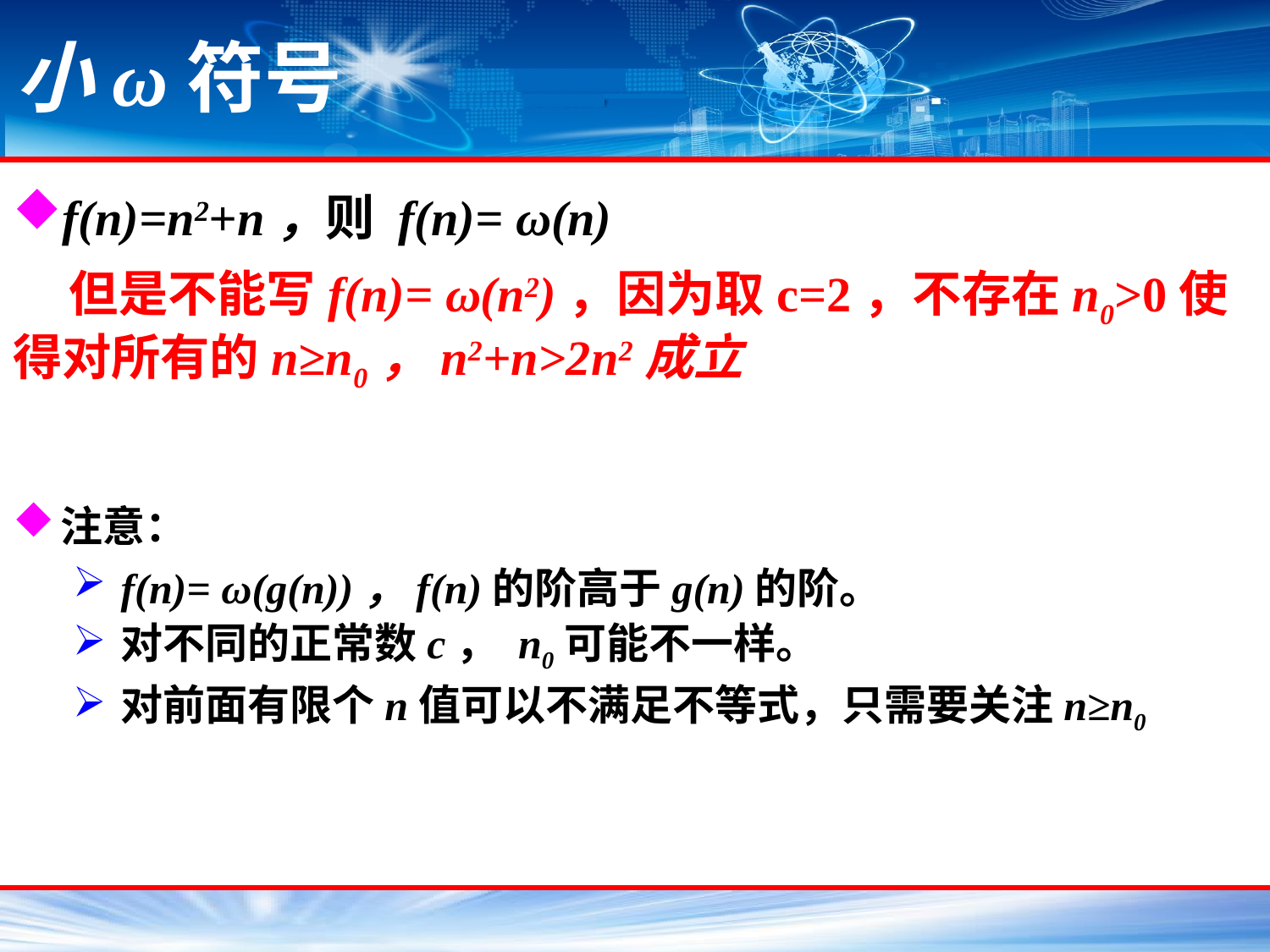

# 小ω符号
f(n)=n2+n，则 f(n)= ω(n)
    但是不能写f(n)= ω(n2)，因为取c=2，不存在n0>0使得对所有的n≥n0，n2+n>2n2成立

注意：
f(n)= ω(g(n))，f(n)的阶高于g(n)的阶。
对不同的正常数c， n0可能不一样。
对前面有限个n值可以不满足不等式，只需要关注n≥n0